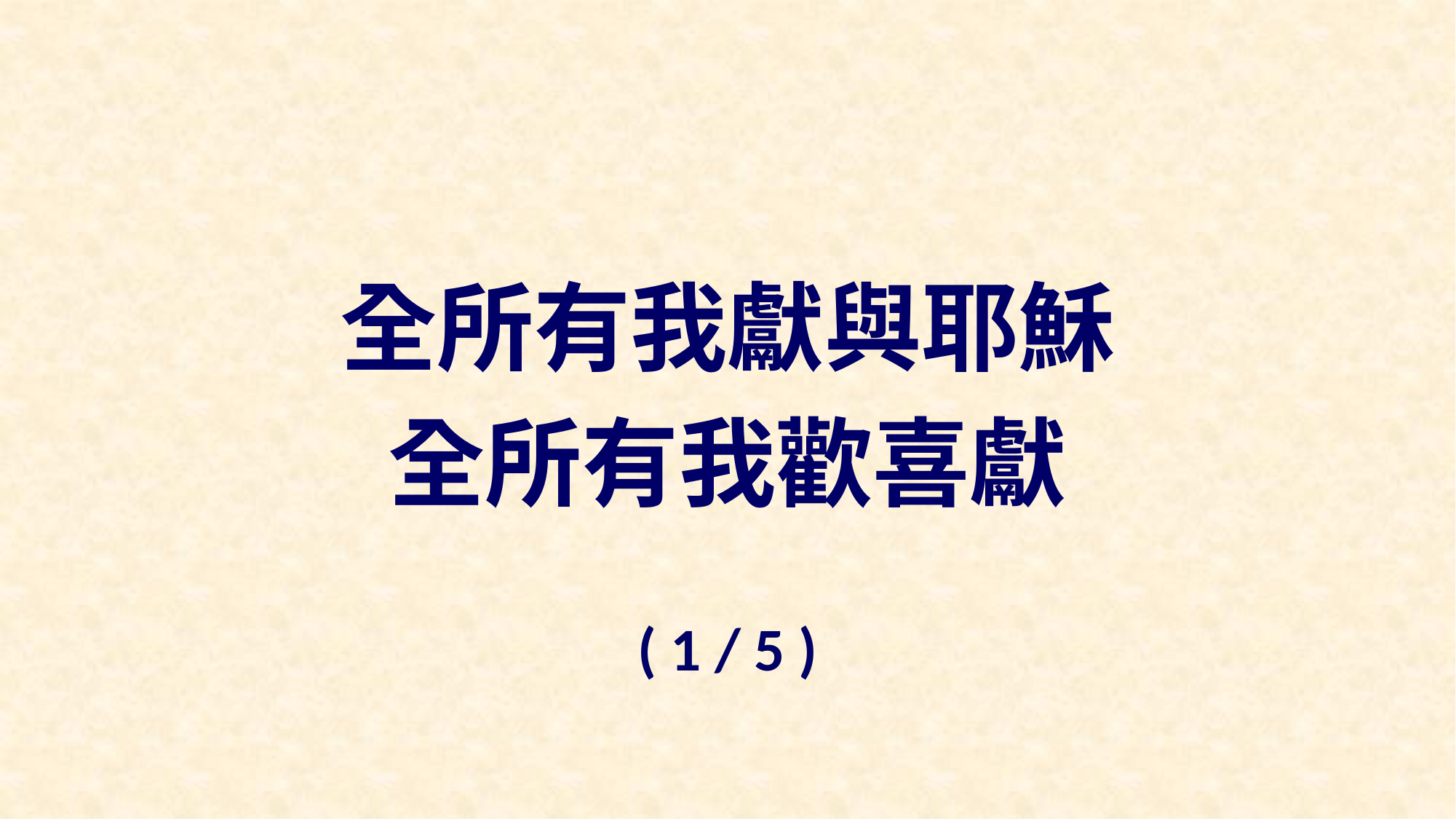

全所有我獻與耶穌
全所有我歡喜獻
( 1 / 5 )